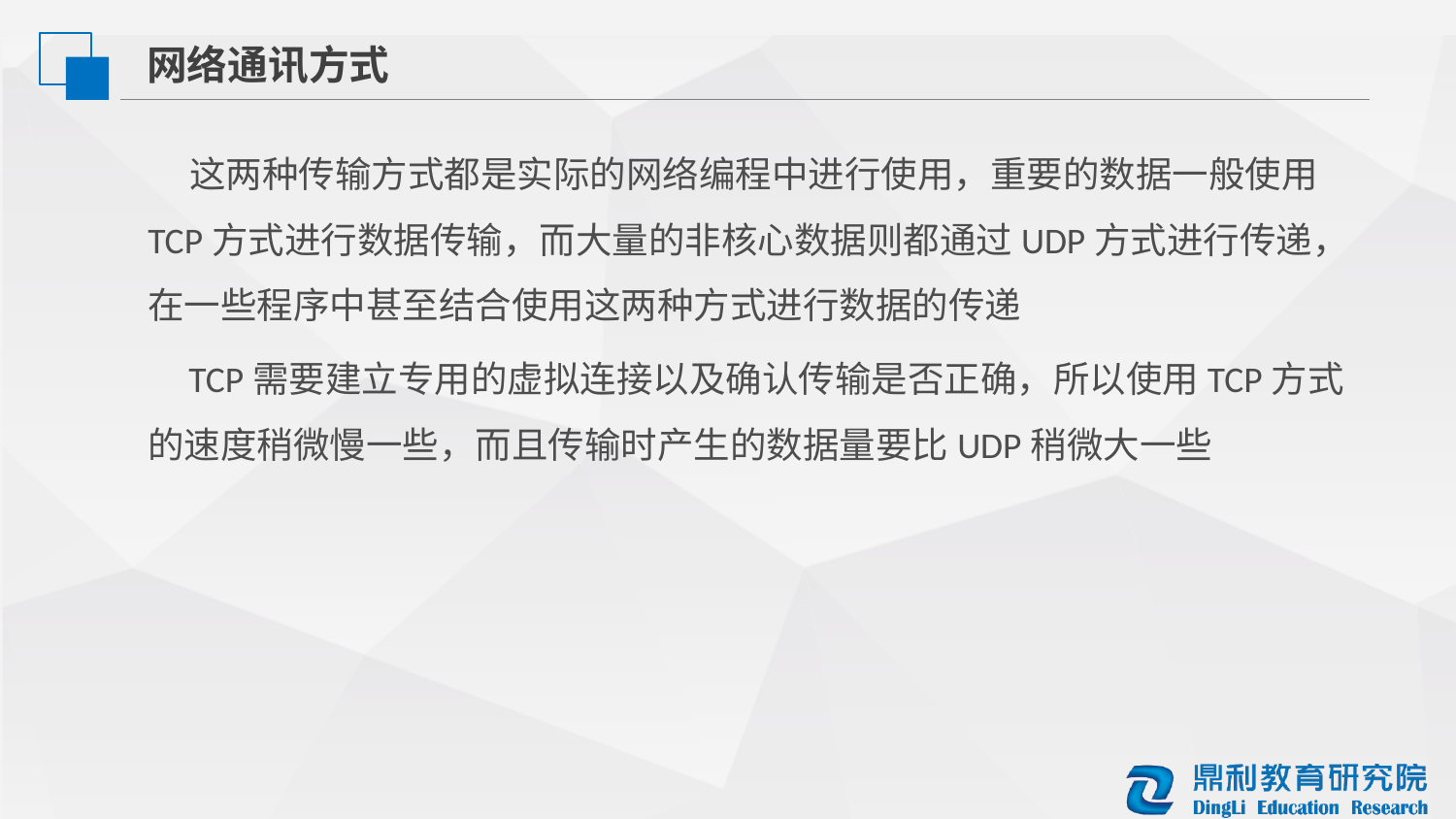

网络通讯方式
    这两种传输方式都是实际的网络编程中进行使用，重要的数据一般使用TCP方式进行数据传输，而大量的非核心数据则都通过UDP方式进行传递，在一些程序中甚至结合使用这两种方式进行数据的传递
    TCP需要建立专用的虚拟连接以及确认传输是否正确，所以使用TCP方式的速度稍微慢一些，而且传输时产生的数据量要比UDP稍微大一些